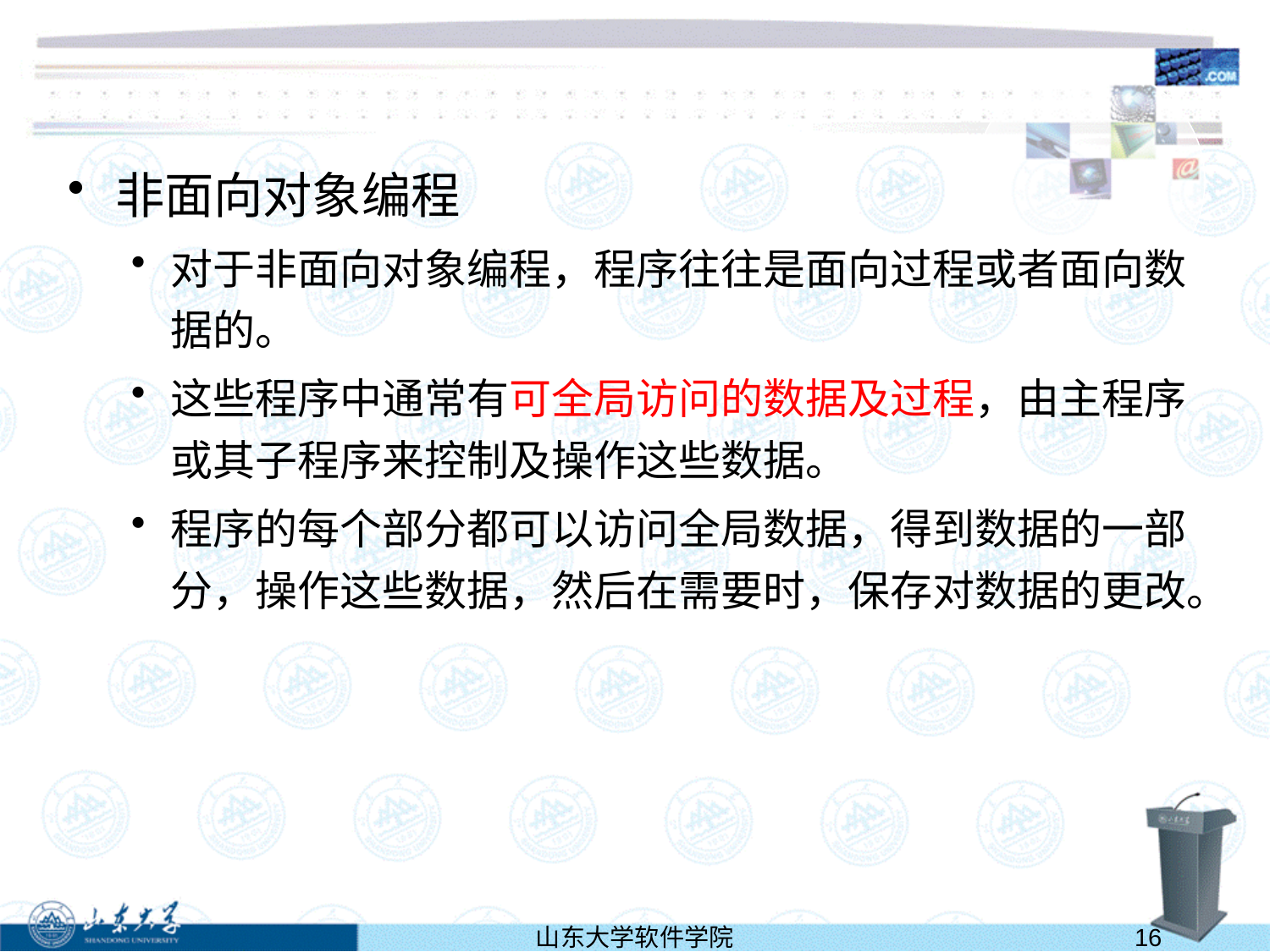

#
非面向对象编程
对于非面向对象编程，程序往往是面向过程或者面向数据的。
这些程序中通常有可全局访问的数据及过程，由主程序或其子程序来控制及操作这些数据。
程序的每个部分都可以访问全局数据，得到数据的一部分，操作这些数据，然后在需要时，保存对数据的更改。

山东大学软件学院
16